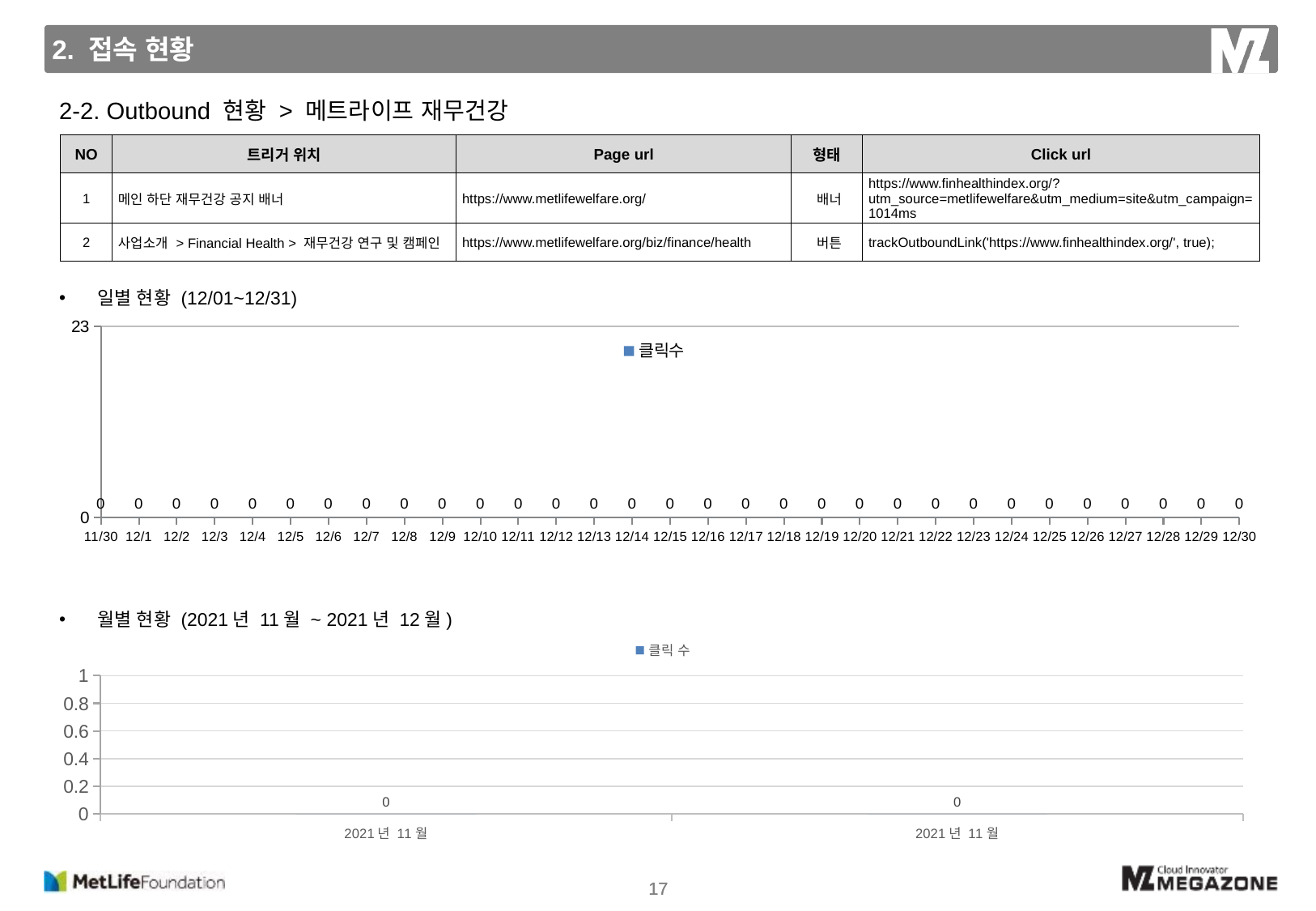

2. 접속 현황
2-2. Outbound 현황 > 메트라이프 재무건강
| NO | 트리거 위치 | Page url | 형태 | Click url |
| --- | --- | --- | --- | --- |
| 1 | 메인 하단 재무건강 공지 배너 | https://www.metlifewelfare.org/ | 배너 | https://www.finhealthindex.org/?utm\_source=metlifewelfare&utm\_medium=site&utm\_campaign=1014ms |
| 2 | 사업소개 > Financial Health > 재무건강 연구 및 캠페인 | https://www.metlifewelfare.org/biz/finance/health | 버튼 | trackOutboundLink('https://www.finhealthindex.org/', true); |
일별 현황 (12/01~12/31)

### Chart

| Category | 클릭수 |
|---|---|
| 43069 | 0.0 |
| 43070 | 0.0 |
| 43071 | 0.0 |
| 43072 | 0.0 |
| 43073 | 0.0 |
| 43074 | 0.0 |
| 43075 | 0.0 |
| 43076 | 0.0 |
| 43077 | 0.0 |
| 43078 | 0.0 |
| 43079 | 0.0 |
| 43080 | 0.0 |
| 43081 | 0.0 |
| 43082 | 0.0 |
| 43083 | 0.0 |
| 43084 | 0.0 |
| 43085 | 0.0 |
| 43086 | 0.0 |
| 43087 | 0.0 |
| 43088 | 0.0 |
| 43089 | 0.0 |
| 43090 | 0.0 |
| 43091 | 0.0 |
| 43092 | 0.0 |
| 43093 | 0.0 |
| 43094 | 0.0 |
| 43095 | 0.0 |
| 43096 | 0.0 |
| 43097 | 0.0 |
| 43098 | 0.0 |
| 43099 | 0.0 |
월별 현황 (2021년 11월 ~ 2021년 12월)

### Chart

| Category | 클릭 수 |
|---|---|
| 2021년 11월 | 0.0 |
| 2021년 11월 | 0.0 |
17
17